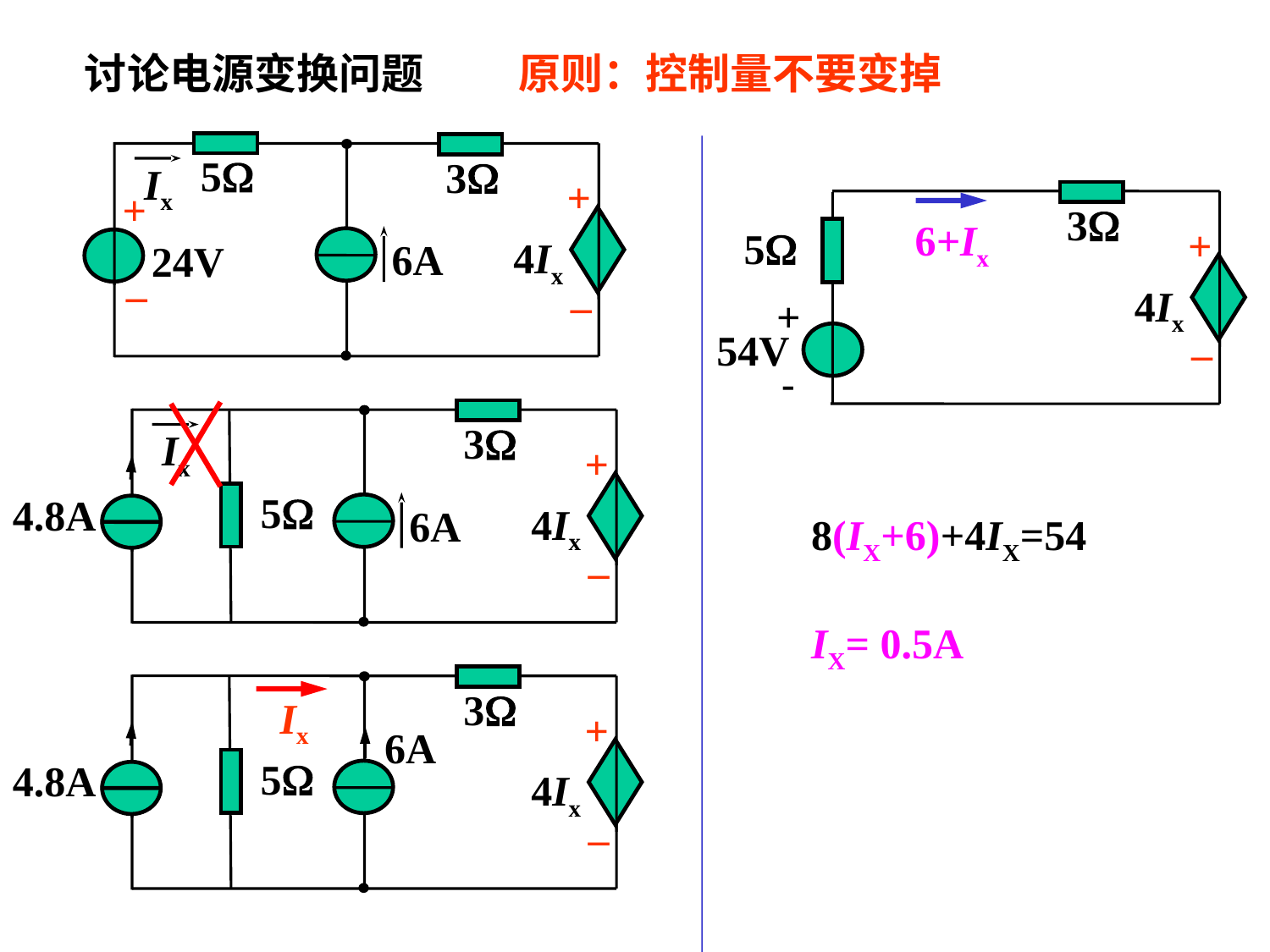

讨论电源变换问题
原则：控制量不要变掉

5Ω

3Ω
Ix

+
+

4Ix

6A

24V

–
–

3Ω

6+Ix
+
5Ω

4Ix
+
54V
–

-

3Ω
Ix

+

5Ω
4Ix

6A

–

4.8A

8(IX+6)+4IX=54

IX= 0.5A

3Ω
Ix

+
6A

5Ω
4.8A
4Ix

–